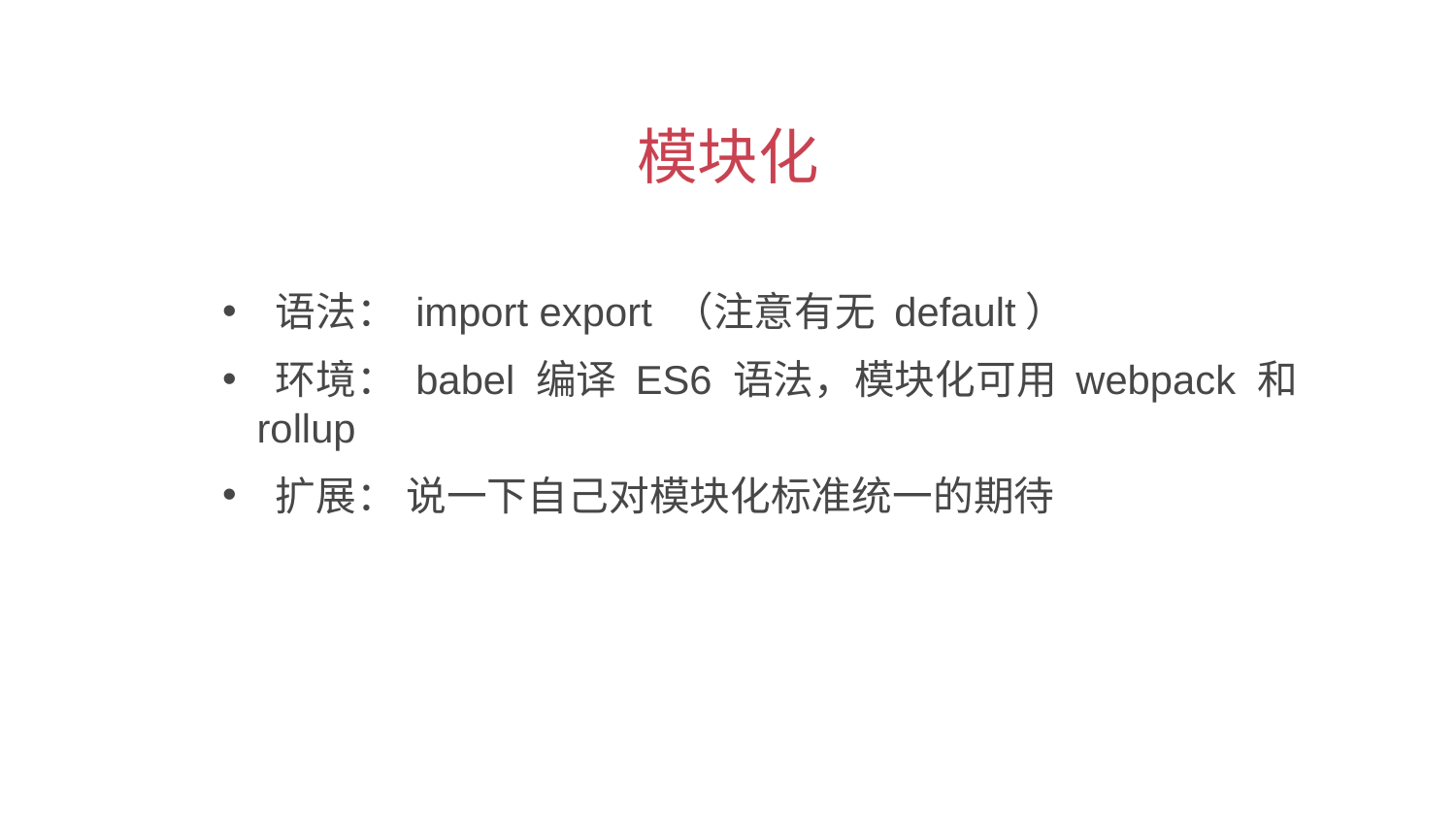

模块化
 语法： import export （注意有无 default）
 环境： babel 编译 ES6 语法，模块化可用 webpack 和 rollup
 扩展： 说一下自己对模块化标准统一的期待